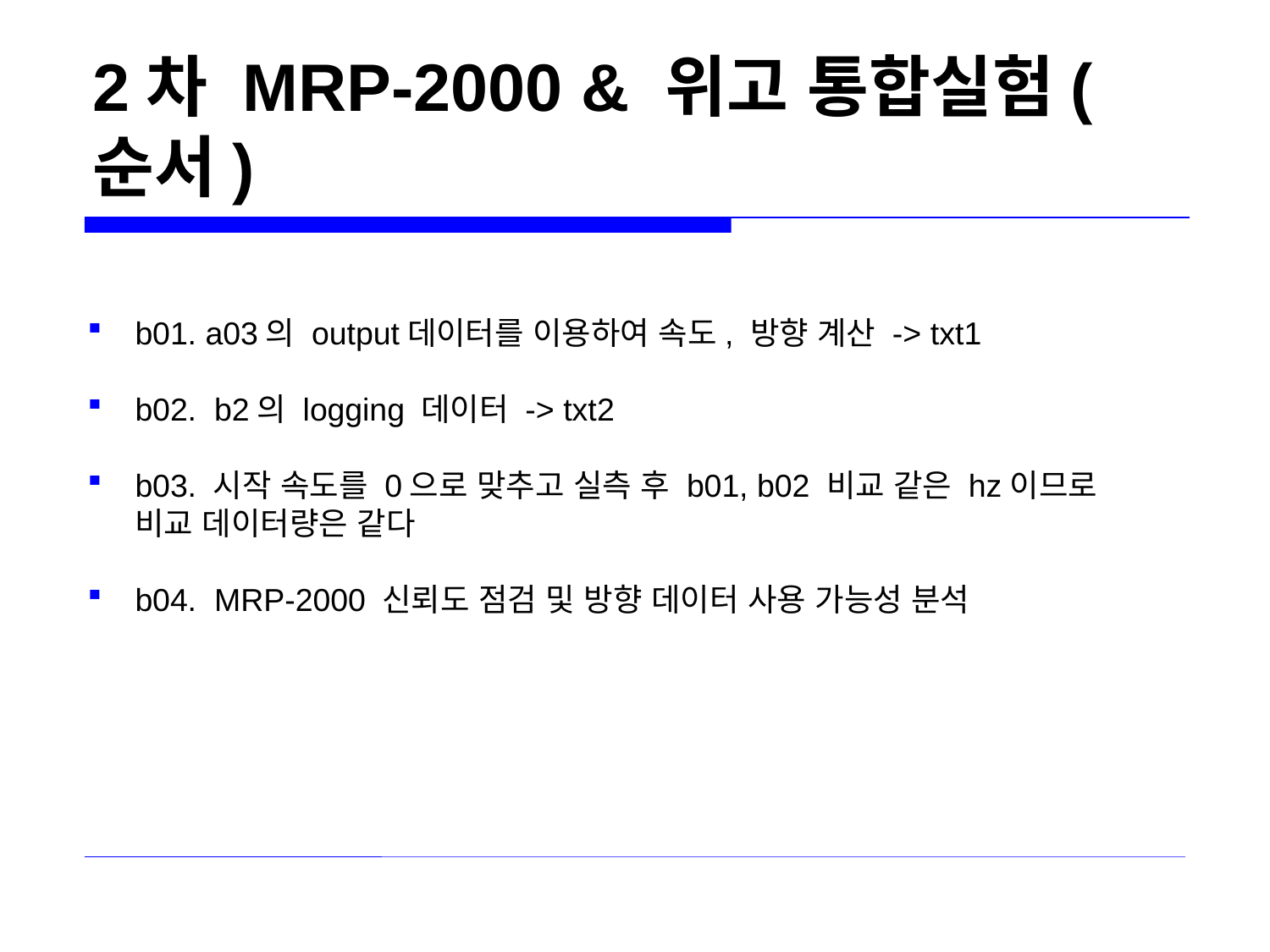

# 2차 MRP-2000 & 위고 통합실험(순서)

b01. a03의 output데이터를 이용하여 속도, 방향 계산 -> txt1

b02.  b2의 logging 데이터 -> txt2

b03. 시작 속도를 0으로 맞추고 실측 후 b01, b02 비교 같은 hz이므로 비교 데이터량은 같다
b04.  MRP-2000 신뢰도 점검 및 방향 데이터 사용 가능성 분석